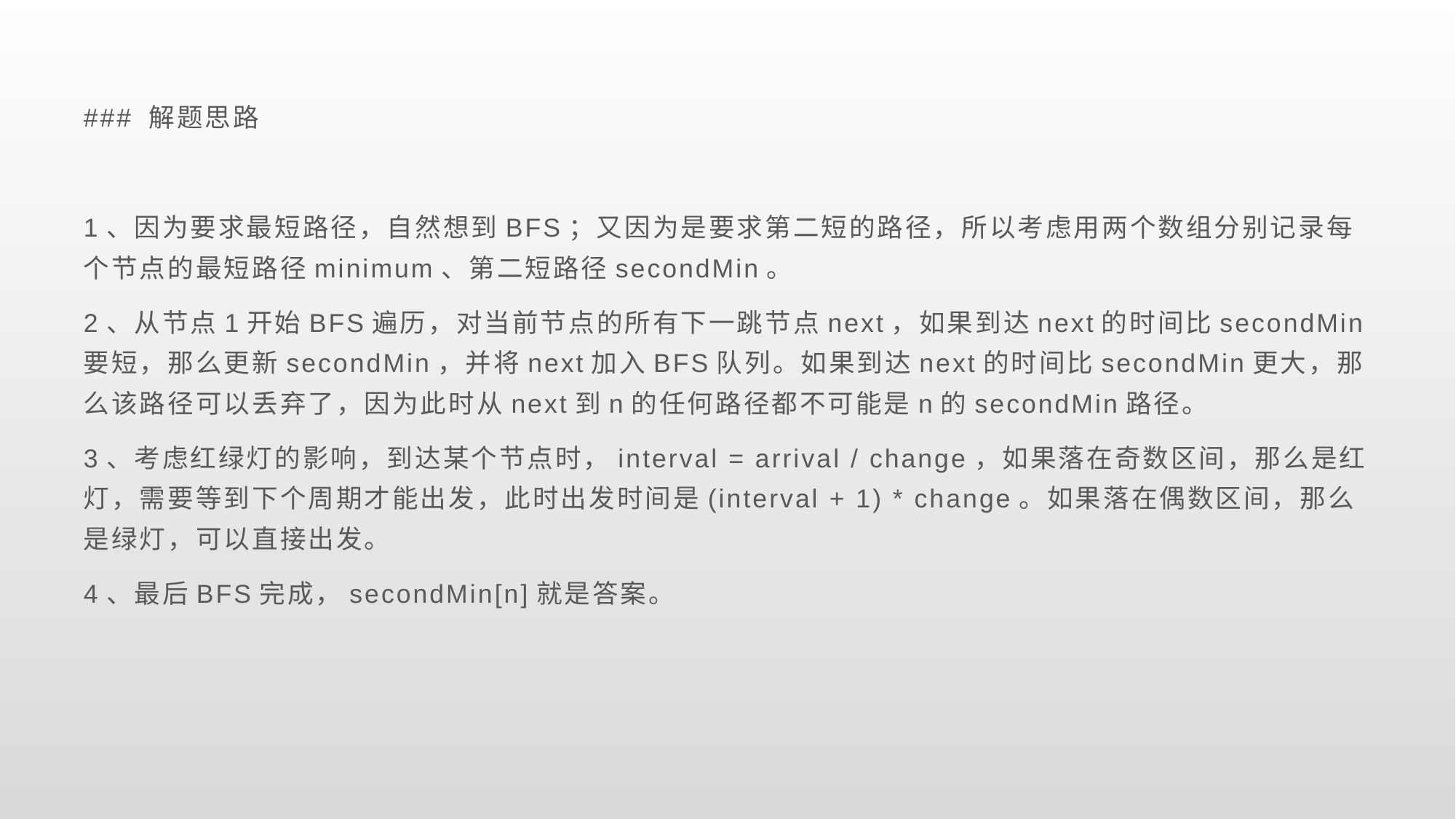

### 解题思路

1、因为要求最短路径，自然想到BFS；又因为是要求第二短的路径，所以考虑用两个数组分别记录每个节点的最短路径minimum、第二短路径secondMin。
2、从节点1开始BFS遍历，对当前节点的所有下一跳节点next，如果到达next的时间比secondMin要短，那么更新secondMin，并将next加入BFS队列。如果到达next的时间比secondMin更大，那么该路径可以丢弃了，因为此时从next到n的任何路径都不可能是n的secondMin路径。
3、考虑红绿灯的影响，到达某个节点时，interval = arrival / change，如果落在奇数区间，那么是红灯，需要等到下个周期才能出发，此时出发时间是(interval + 1) * change。如果落在偶数区间，那么是绿灯，可以直接出发。
4、最后BFS完成，secondMin[n]就是答案。